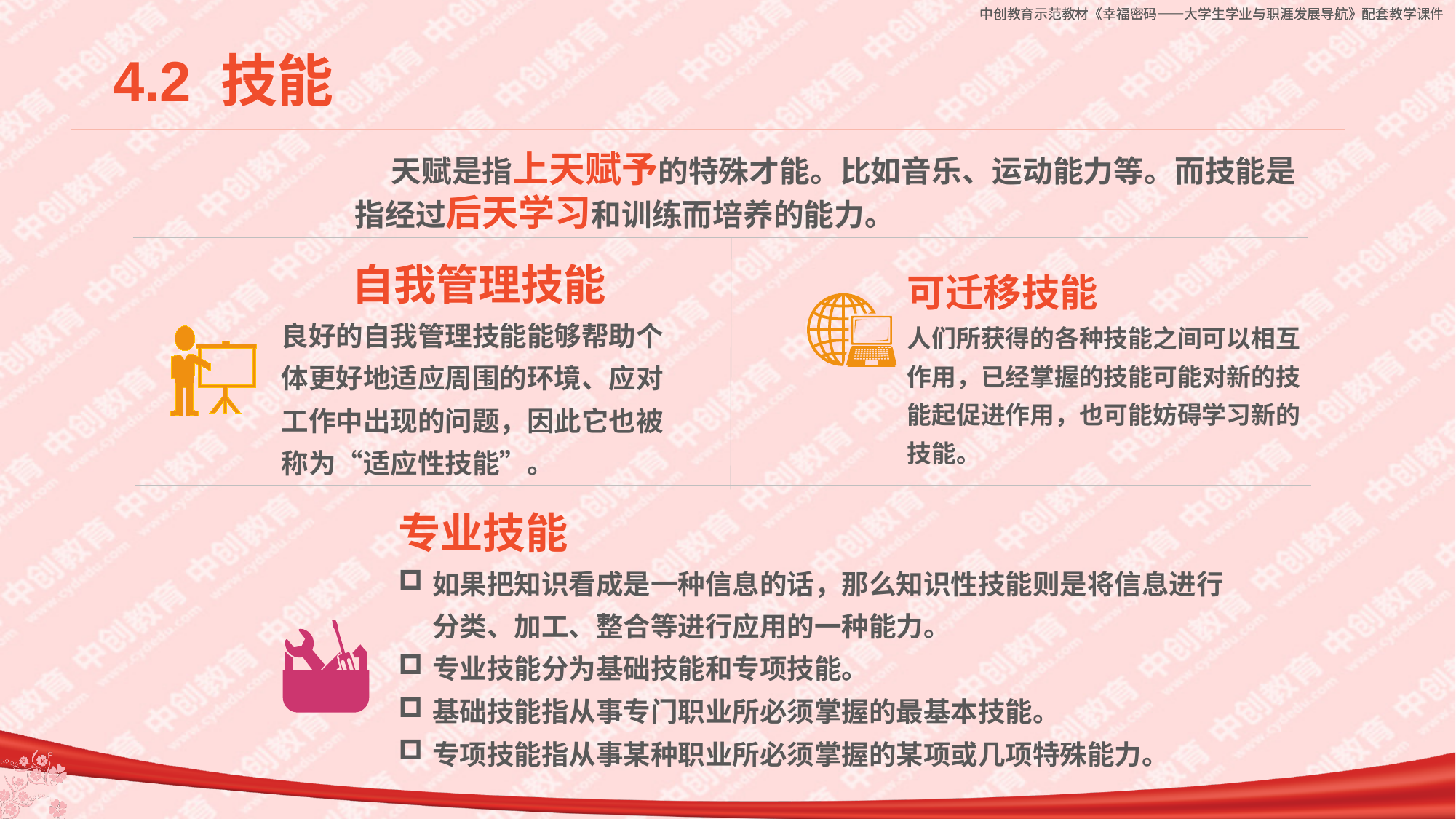

# 4.2 技能
天赋是指上天赋予的特殊才能。比如音乐、运动能力等。而技能是指经过后天学习和训练而培养的能力。
自我管理技能
良好的自我管理技能能够帮助个体更好地适应周围的环境、应对工作中出现的问题，因此它也被称为“适应性技能”。
可迁移技能
人们所获得的各种技能之间可以相互作用，已经掌握的技能可能对新的技能起促进作用，也可能妨碍学习新的技能。

专业技能
如果把知识看成是一种信息的话，那么知识性技能则是将信息进行分类、加工、整合等进行应用的一种能力。
专业技能分为基础技能和专项技能。
基础技能指从事专门职业所必须掌握的最基本技能。
专项技能指从事某种职业所必须掌握的某项或几项特殊能力。